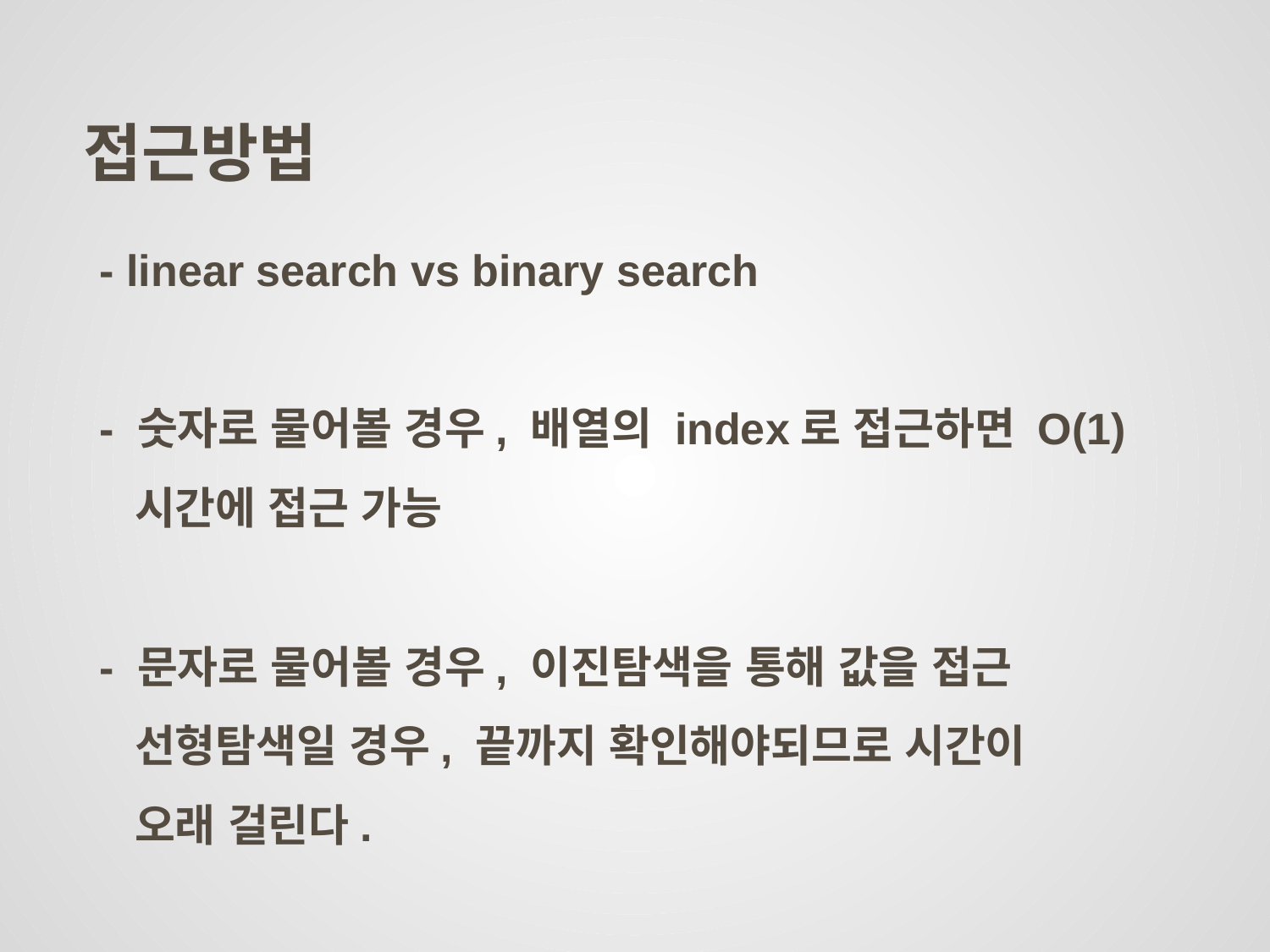

접근방법

 - linear search vs binary search

 - 숫자로 물어볼 경우, 배열의 index로 접근하면 O(1)
   시간에 접근 가능

 - 문자로 물어볼 경우, 이진탐색을 통해 값을 접근
   선형탐색일 경우, 끝까지 확인해야되므로 시간이
   오래 걸린다.